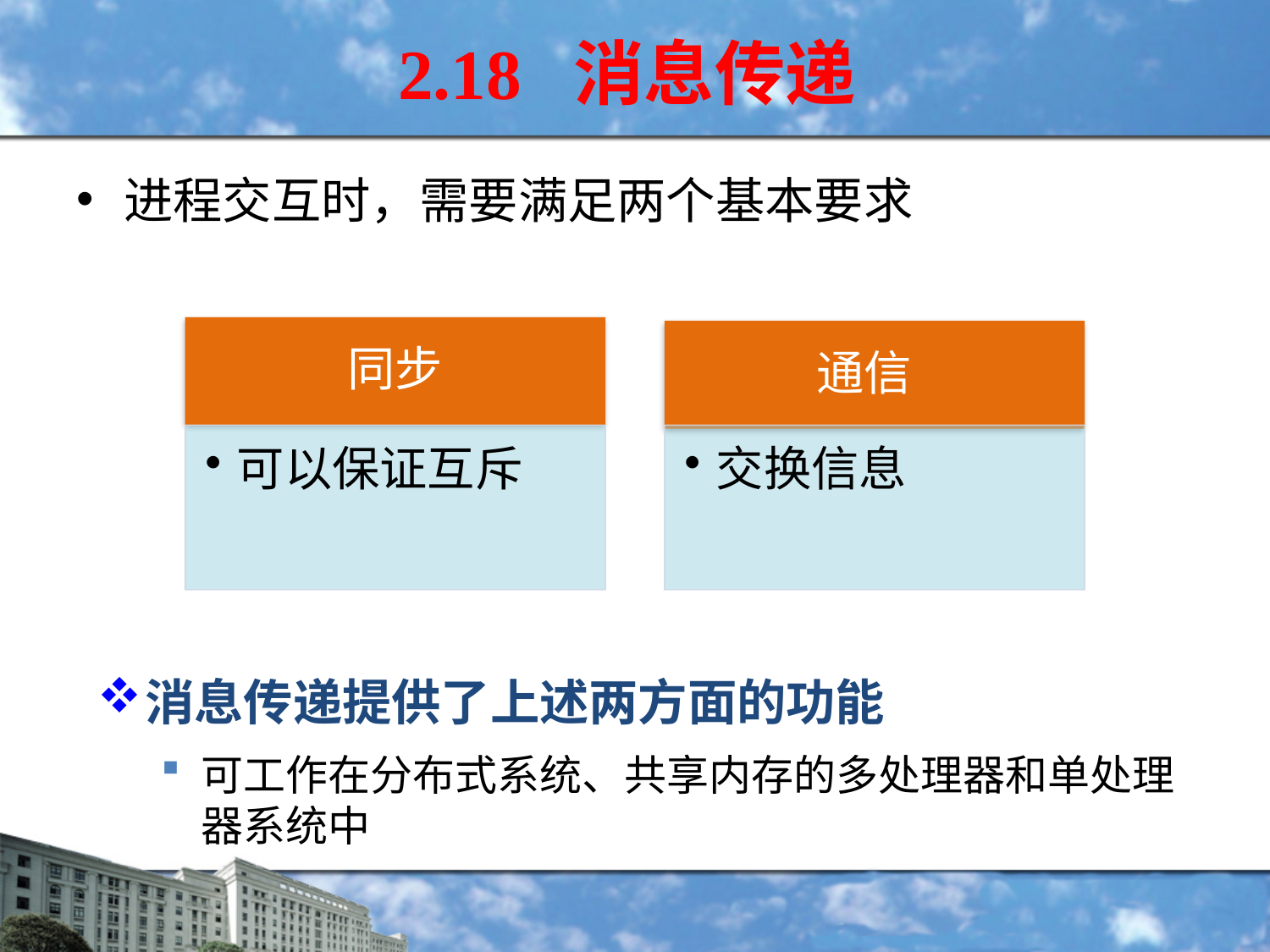

# 2.18  消息传递
进程交互时，需要满足两个基本要求
同步
可以保证互斥
通信
交换信息

消息传递提供了上述两方面的功能
可工作在分布式系统、共享内存的多处理器和单处理器系统中